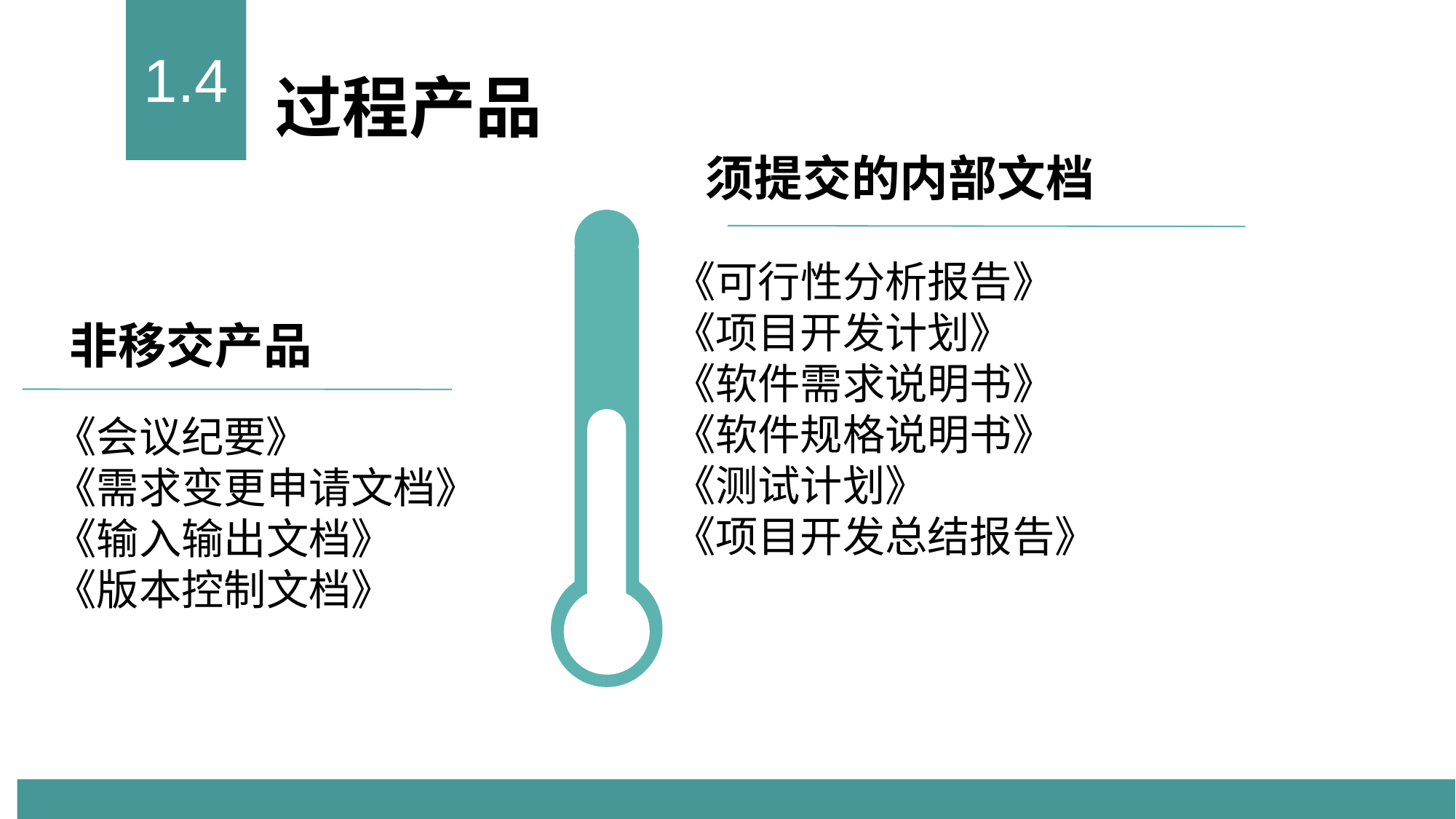

1.4
过程产品
须提交的内部文档

《可行性分析报告》
《项目开发计划》
《软件需求说明书》
《软件规格说明书》
《测试计划》
《项目开发总结报告》
非移交产品

《会议纪要》
《需求变更申请文档》
《输入输出文档》
《版本控制文档》